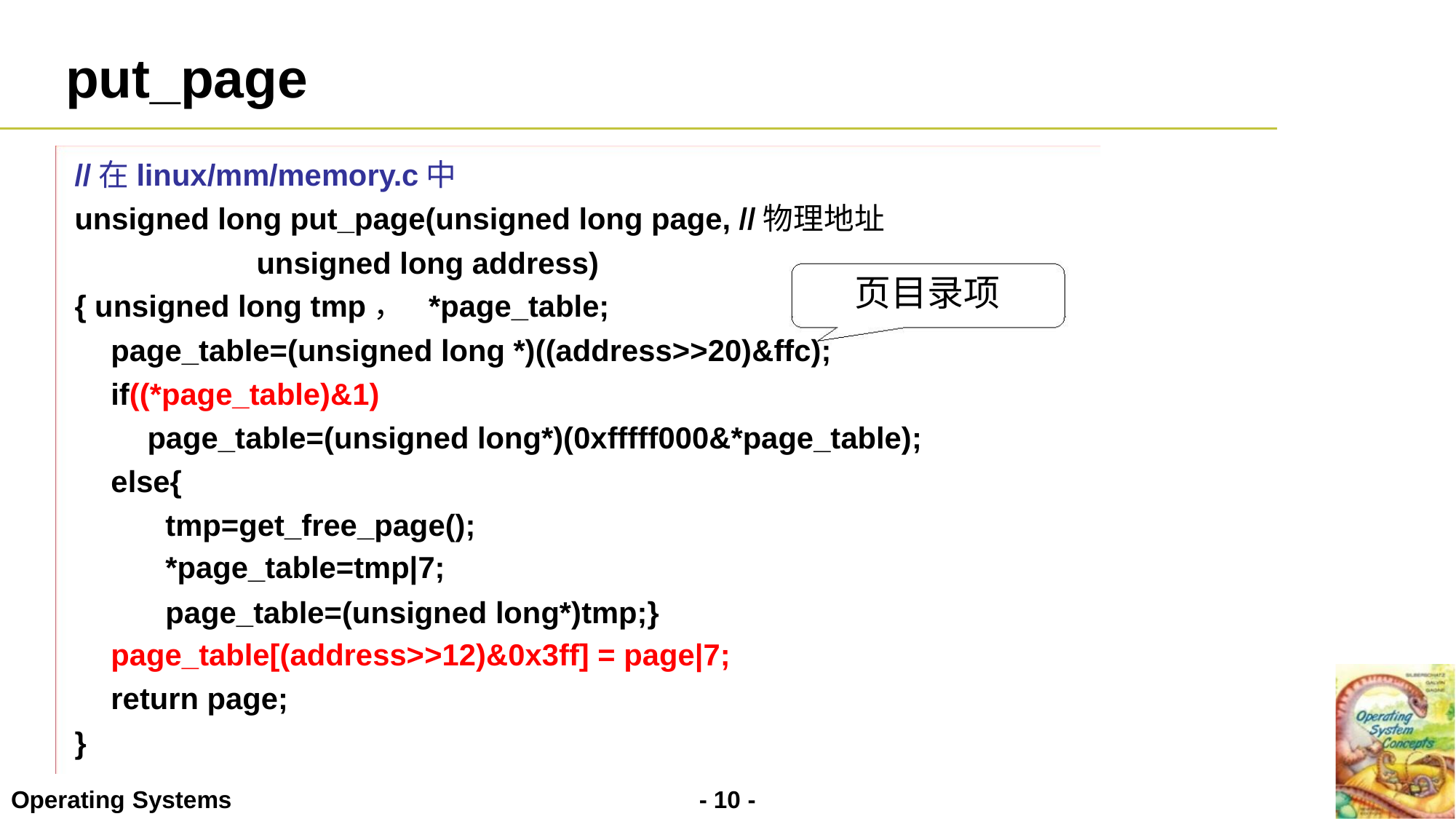

put_page

//在linux/mm/memory.c中
unsigned long put_page(unsigned long page, //物理地址
unsigned long address)
页目录项
{ unsigned long tmp， *page_table;
page_table=(unsigned long *)((address>>20)&ffc);
if((*page_table)&1)
page_table=(unsigned long*)(0xfffff000&*page_table);
else{
tmp=get_free_page();
*page_table=tmp|7;
page_table=(unsigned long*)tmp;}
page_table[(address>>12)&0x3ff] = page|7;
return page;

}
- 10 -
Operating Systems